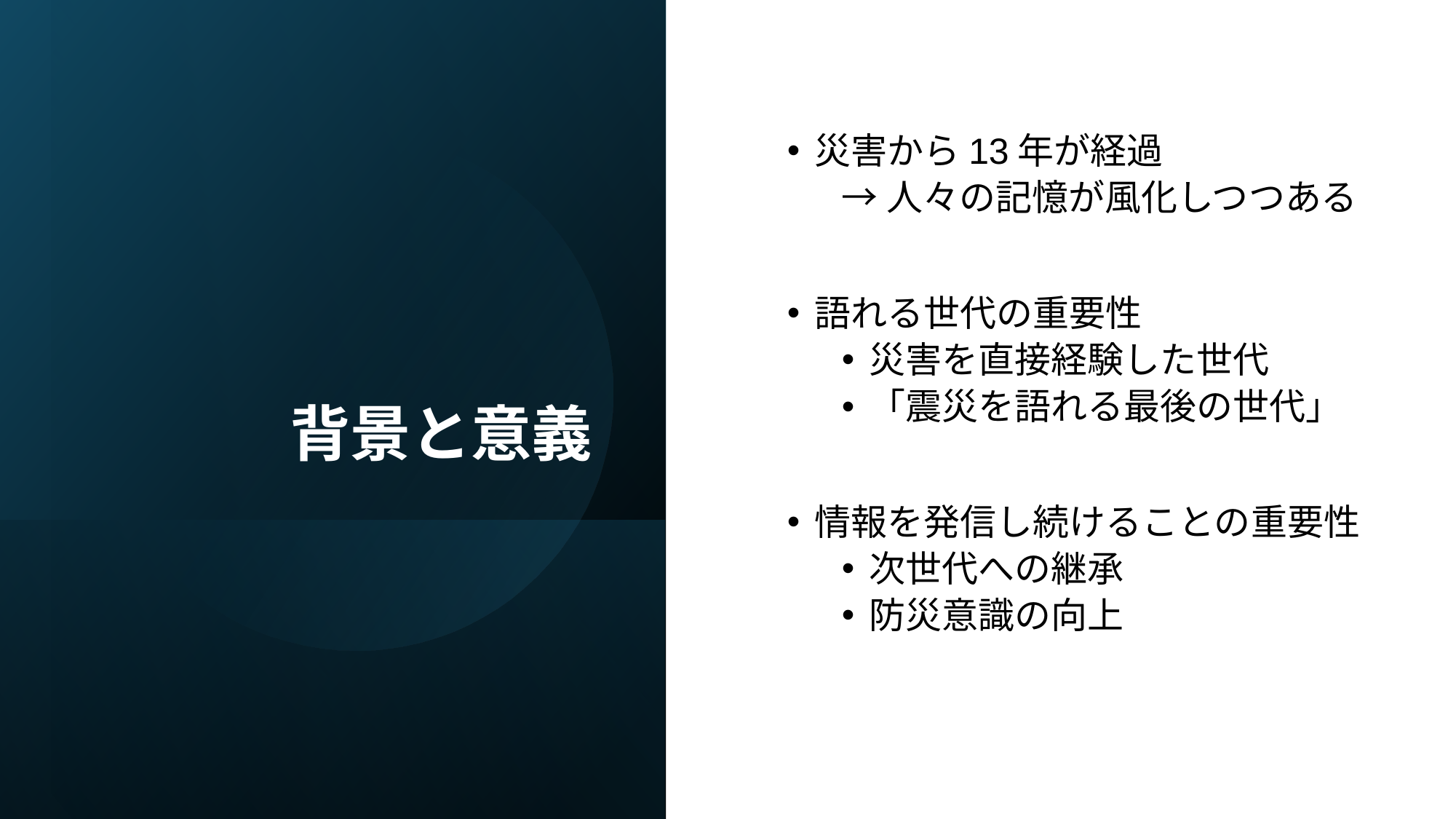

# 背景と意義

災害から13年が経過
→人々の記憶が風化しつつある

語れる世代の重要性
災害を直接経験した世代
「震災を語れる最後の世代」

情報を発信し続けることの重要性
次世代への継承
防災意識の向上